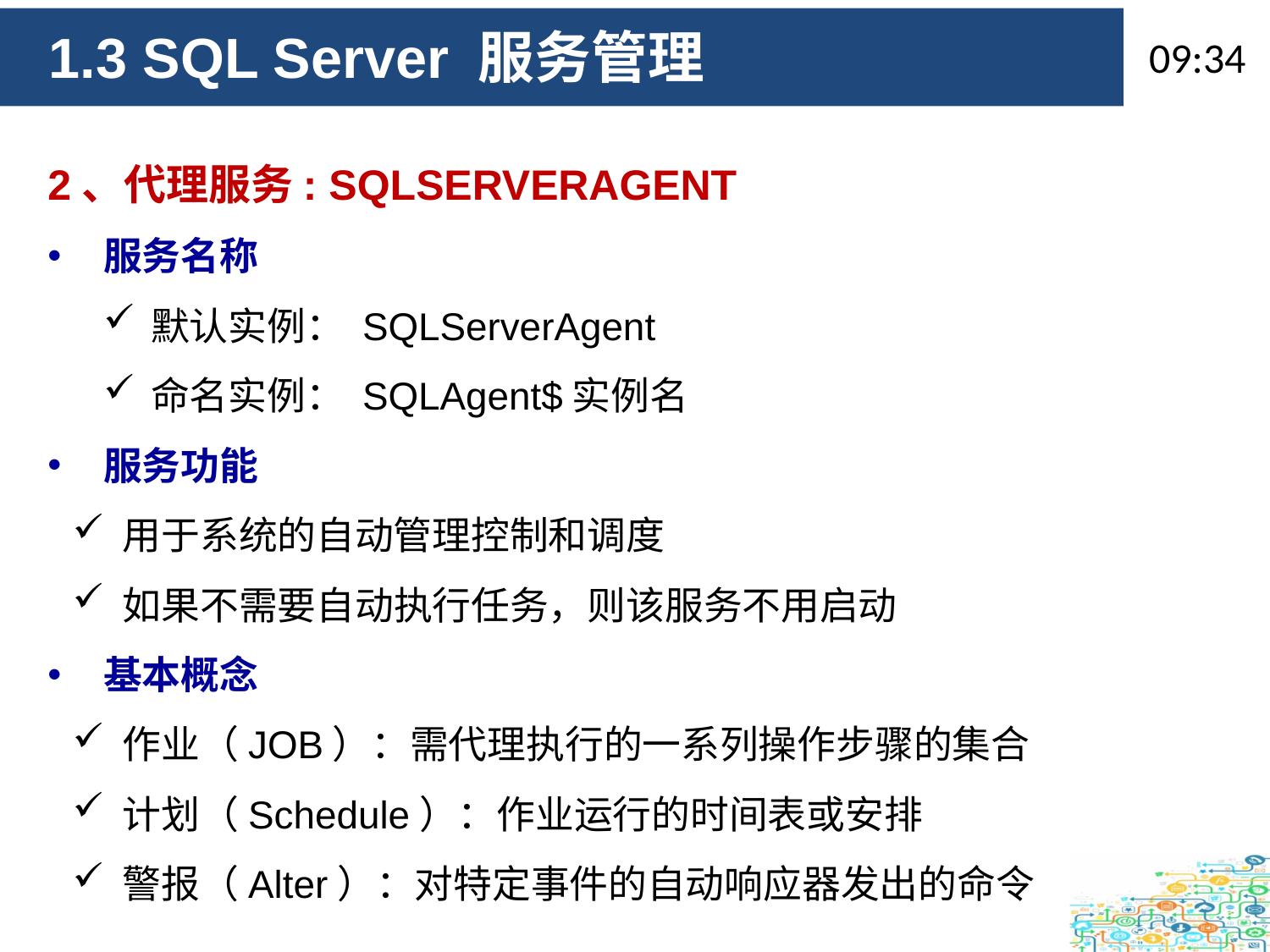

1.3 SQL Server 服务管理
09:34
2、代理服务: SQLSERVERAGENT
服务名称
默认实例： SQLServerAgent
命名实例： SQLAgent$实例名
服务功能
用于系统的自动管理控制和调度
如果不需要自动执行任务，则该服务不用启动
基本概念
作业（JOB）：需代理执行的一系列操作步骤的集合
计划（Schedule）：作业运行的时间表或安排
警报（Alter）：对特定事件的自动响应器发出的命令